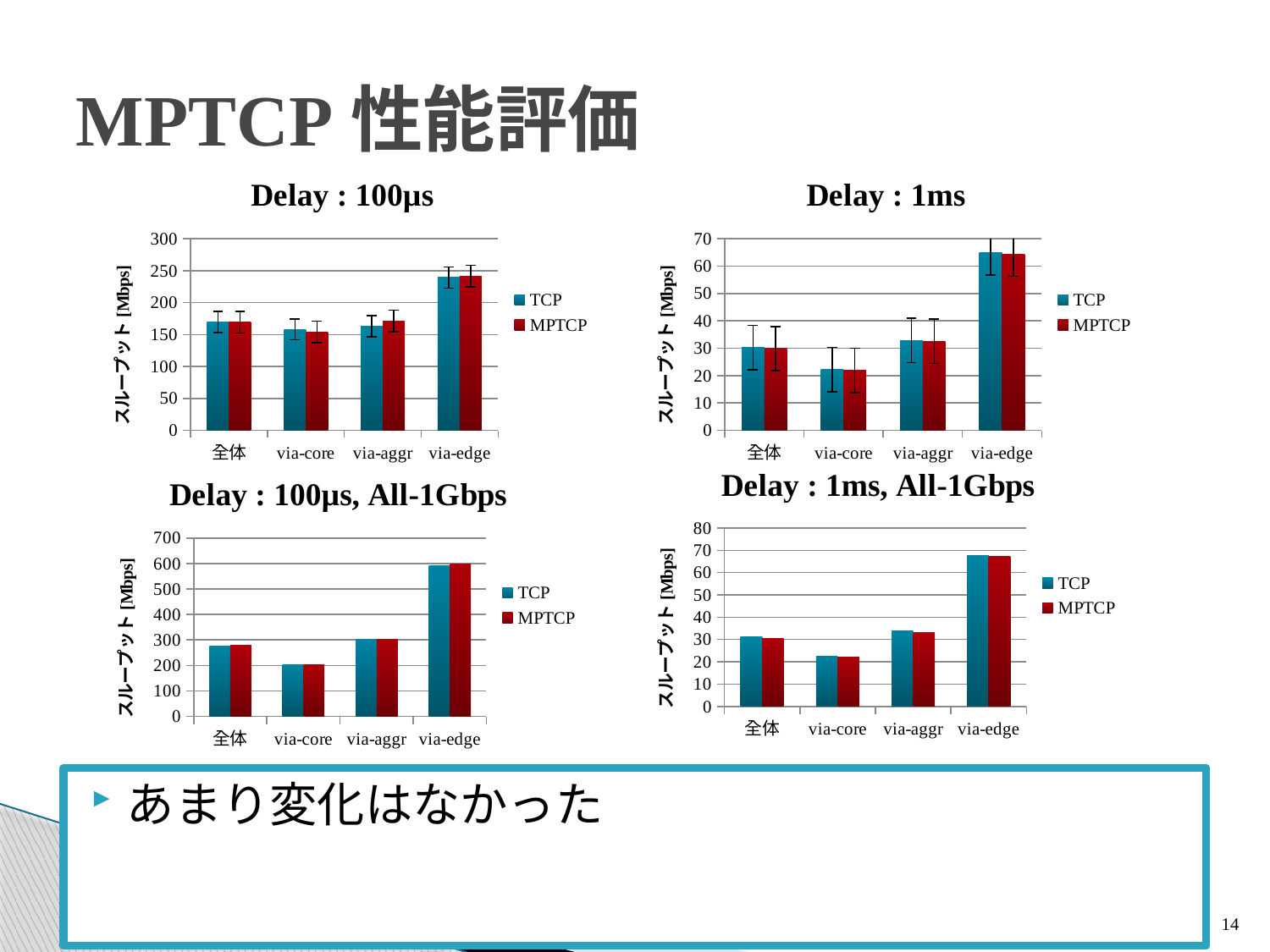

# MPTCP性能評価

### Chart: Delay : 100µs

| Category |  |  |
|---|---|---|
| 全体 | 169.513375 | 169.2985625 |
| via-core | 158.0676 | 154.0319 |
| via-aggr | 163.1775 | 171.398 |
| via-edge | 239.414 | 241.433 |

### Chart: Delay : 1ms

| Category |  |  |
|---|---|---|
| 全体 | 30.2330625 | 29.8381875 |
| via-core | 22.2524 | 21.858 |
| via-aggr | 32.896 | 32.53425 |
| via-edge | 64.8105 | 64.347 |

### Chart: Delay : 1ms, All-1Gbps

| Category |  |  |
|---|---|---|
| 全体 | 31.0765 | 30.5858125 |
| via-core | 22.6111 | 22.1844 |
| via-aggr | 33.89125 | 33.312 |
| via-edge | 67.774 | 67.1405 |

### Chart: Delay : 100µs, All-1Gbps

| Category |  |  |
|---|---|---|
| 全体 | 277.047125 | 278.0078125 |
| via-core | 204.0952 | 203.5444 |
| via-aggr | 302.2625 | 303.745 |
| via-edge | 591.376 | 598.8504999999997 |
あまり変化はなかった
14